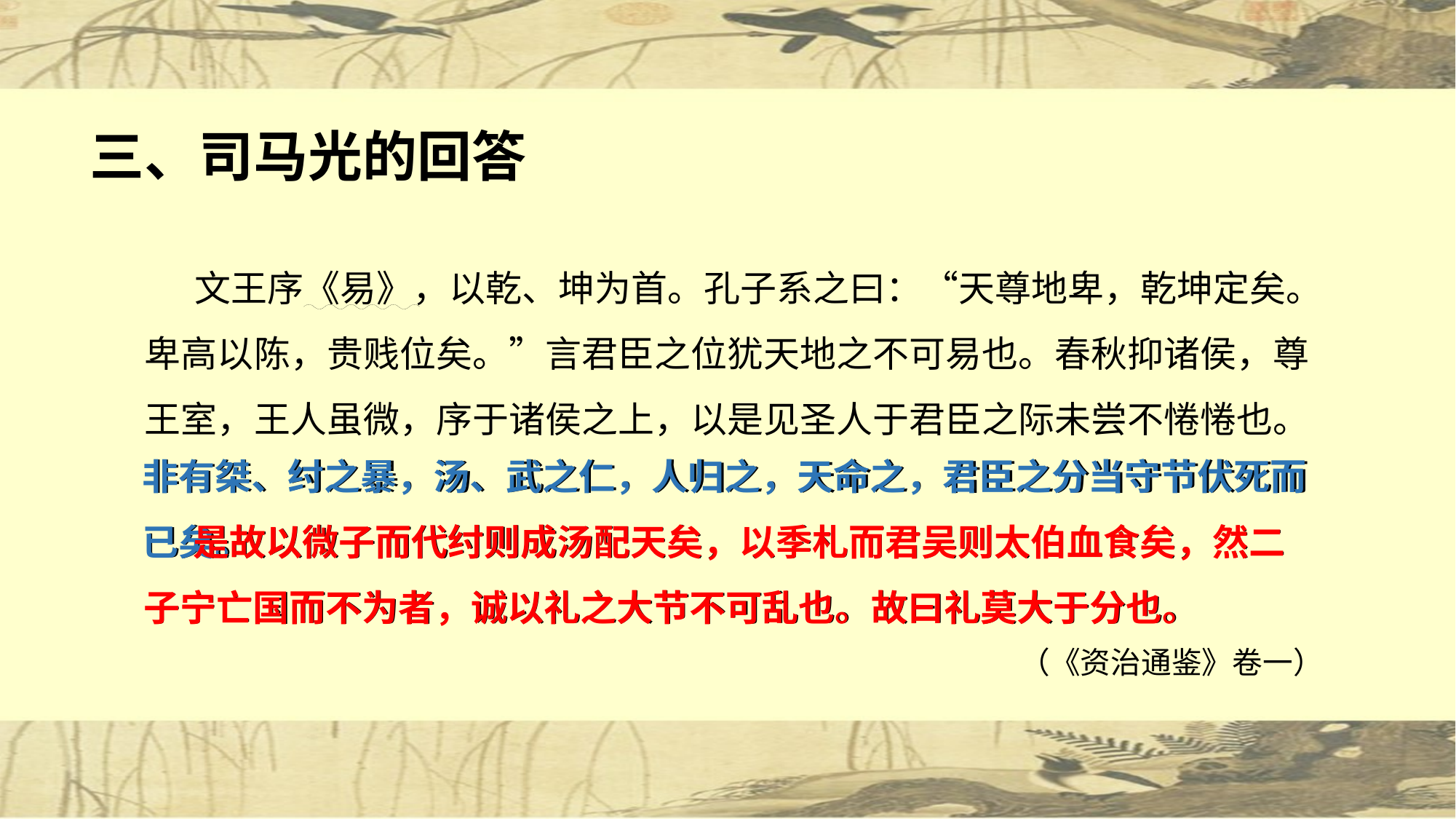

三、司马光的回答
     文王序《易》，以乾、坤为首。孔子系之曰：“天尊地卑，乾坤定矣。卑高以陈，贵贱位矣。”言君臣之位犹天地之不可易也。春秋抑诸侯，尊王室，王人虽微，序于诸侯之上，以是见圣人于君臣之际未尝不惓惓也。

（《资治通鉴》卷一）
非有桀、纣之暴，汤、武之仁，人归之，天命之，君臣之分当守节伏死而已矣。
非有桀、纣之暴，汤、武之仁，人归之，天命之，君臣之分当守节伏死而已矣。
     是故以微子而代纣则成汤配天矣，以季札而君吴则太伯血食矣，然二子宁亡国而不为者，诚以礼之大节不可乱也。故曰礼莫大于分也。
     是故以微子而代纣则成汤配天矣，以季札而君吴则太伯血食矣，然二子宁亡国而不为者，诚以礼之大节不可乱也。故曰礼莫大于分也。